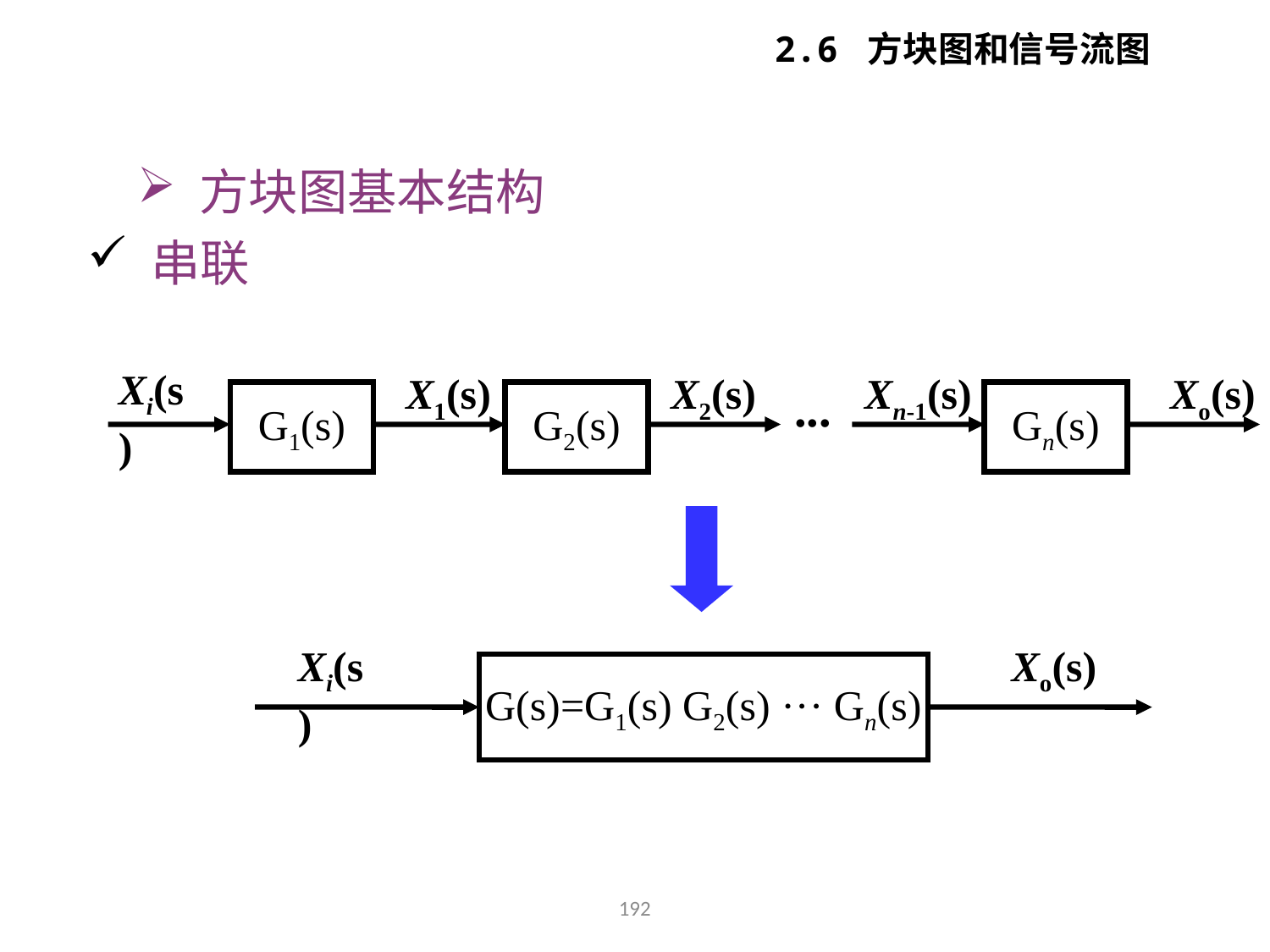

2.6 方块图和信号流图
 方块图基本结构
 串联
Xi(s)
X1(s)
X2(s)
Xn-1(s)
Xo(s)
...
G1(s)
G2(s)
Gn(s)

Xi(s)
Xo(s)
G(s)=G1(s) G2(s) ··· Gn(s)

192